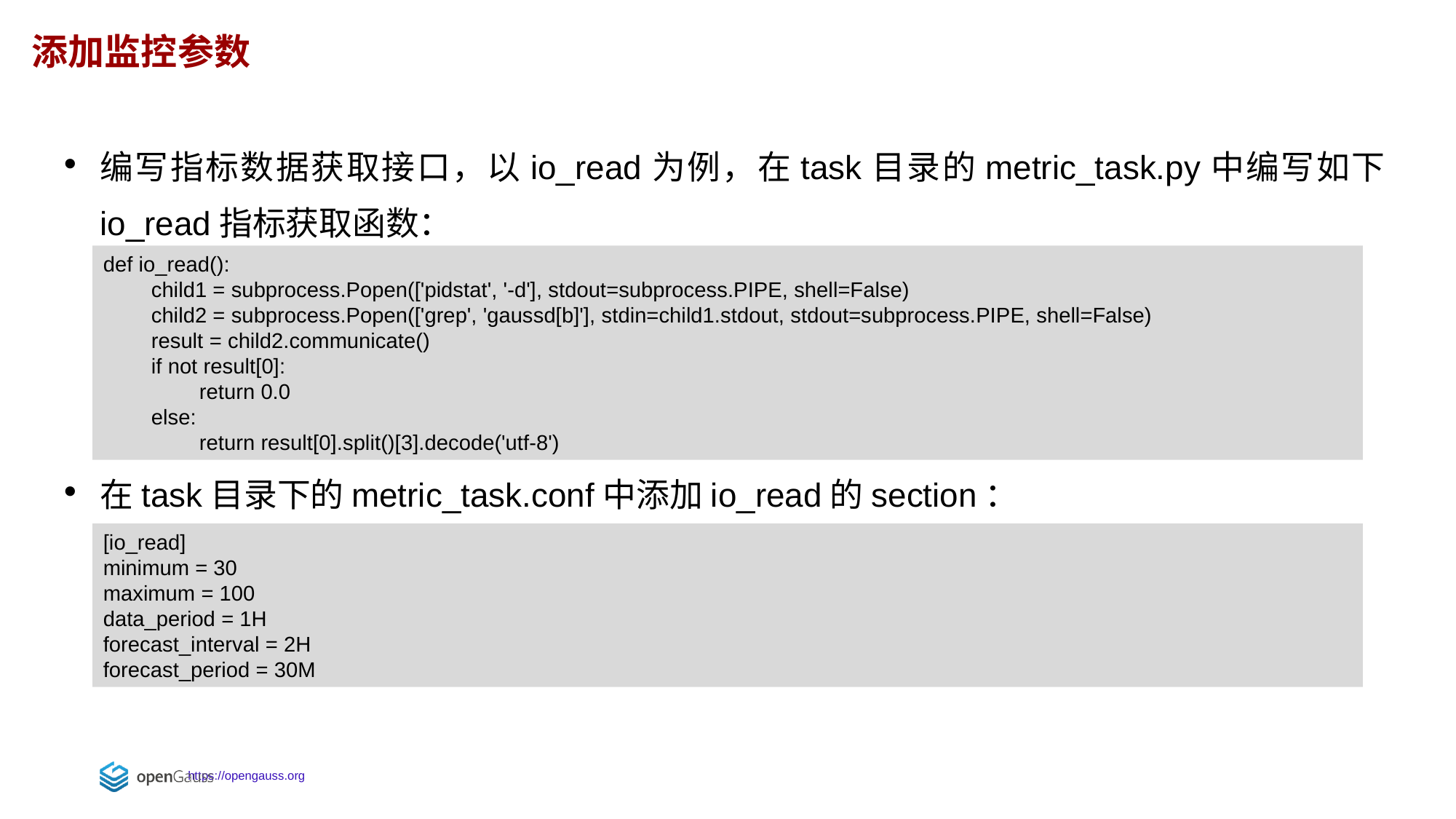

添加监控参数
编写指标数据获取接口，以io_read为例，在task目录的metric_task.py中编写如下io_read指标获取函数：

在task目录下的metric_task.conf中添加io_read的section：
def io_read():
        child1 = subprocess.Popen(['pidstat', '-d'], stdout=subprocess.PIPE, shell=False)
        child2 = subprocess.Popen(['grep', 'gaussd[b]'], stdin=child1.stdout, stdout=subprocess.PIPE, shell=False)
        result = child2.communicate()
        if not result[0]:
                return 0.0
        else:
                return result[0].split()[3].decode('utf-8')
[io_read]
minimum = 30
maximum = 100
data_period = 1H
forecast_interval = 2H
forecast_period = 30M